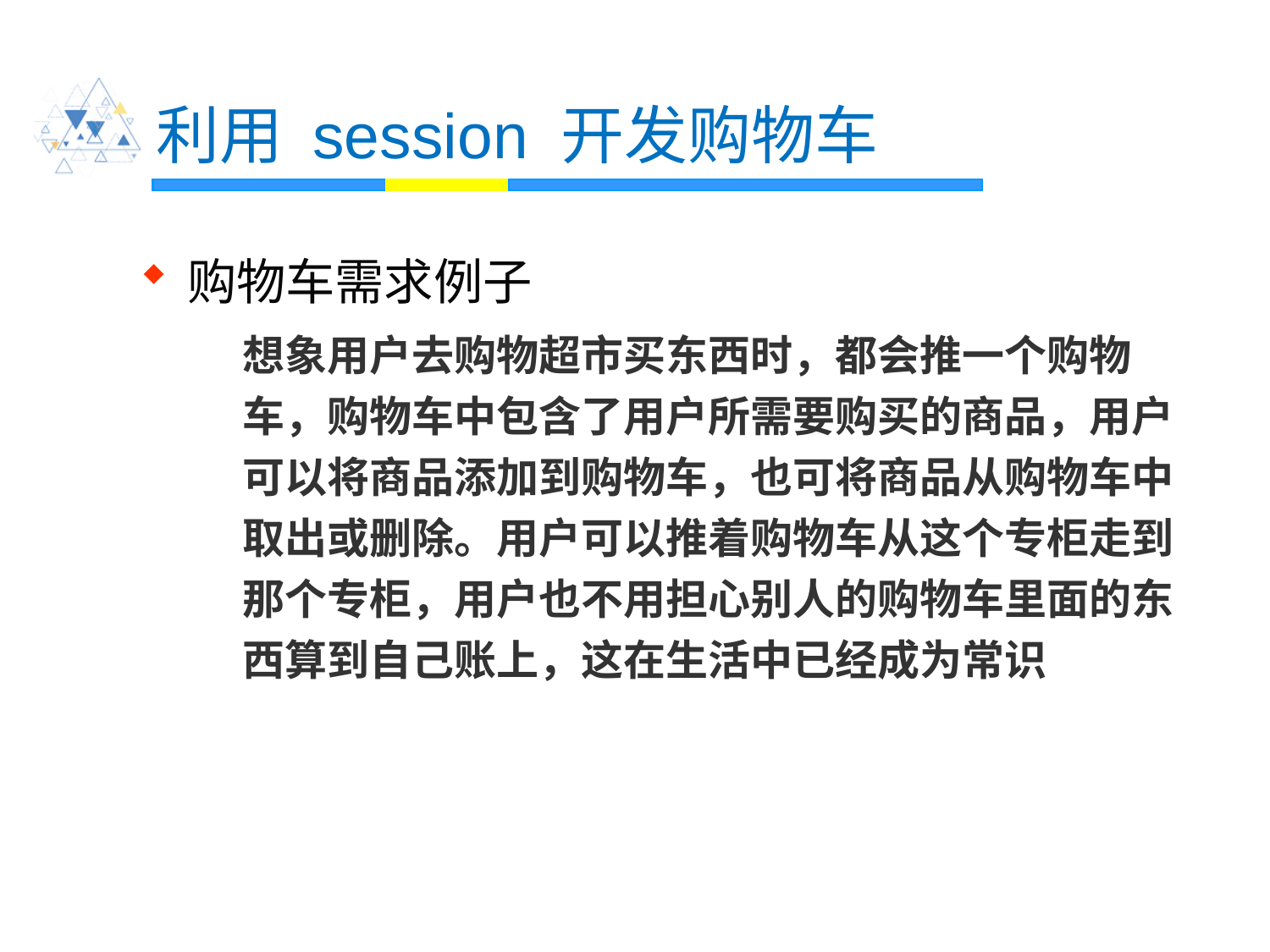

# 利用 session 开发购物车
购物车需求例子
	想象用户去购物超市买东西时，都会推一个购物  车，购物车中包含了用户所需要购买的商品，用户可以将商品添加到购物车，也可将商品从购物车中取出或删除。用户可以推着购物车从这个专柜走到那个专柜，用户也不用担心别人的购物车里面的东西算到自己账上，这在生活中已经成为常识